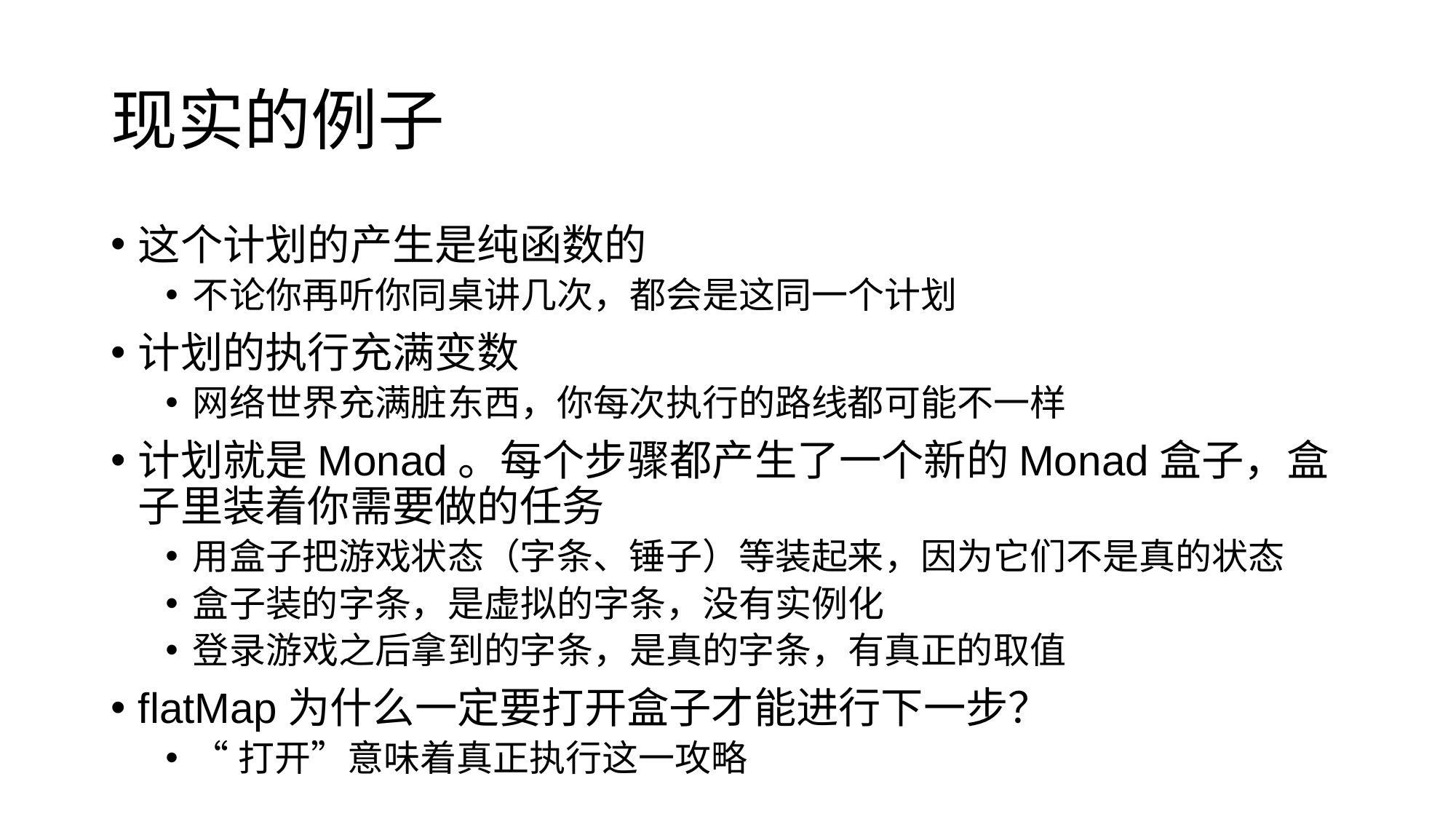

# 现实的例子
这个计划的产生是纯函数的
不论你再听你同桌讲几次，都会是这同一个计划
计划的执行充满变数
网络世界充满脏东西，你每次执行的路线都可能不一样
计划就是Monad。每个步骤都产生了一个新的Monad盒子，盒子里装着你需要做的任务
用盒子把游戏状态（字条、锤子）等装起来，因为它们不是真的状态
盒子装的字条，是虚拟的字条，没有实例化
登录游戏之后拿到的字条，是真的字条，有真正的取值
flatMap为什么一定要打开盒子才能进行下一步？
“打开”意味着真正执行这一攻略